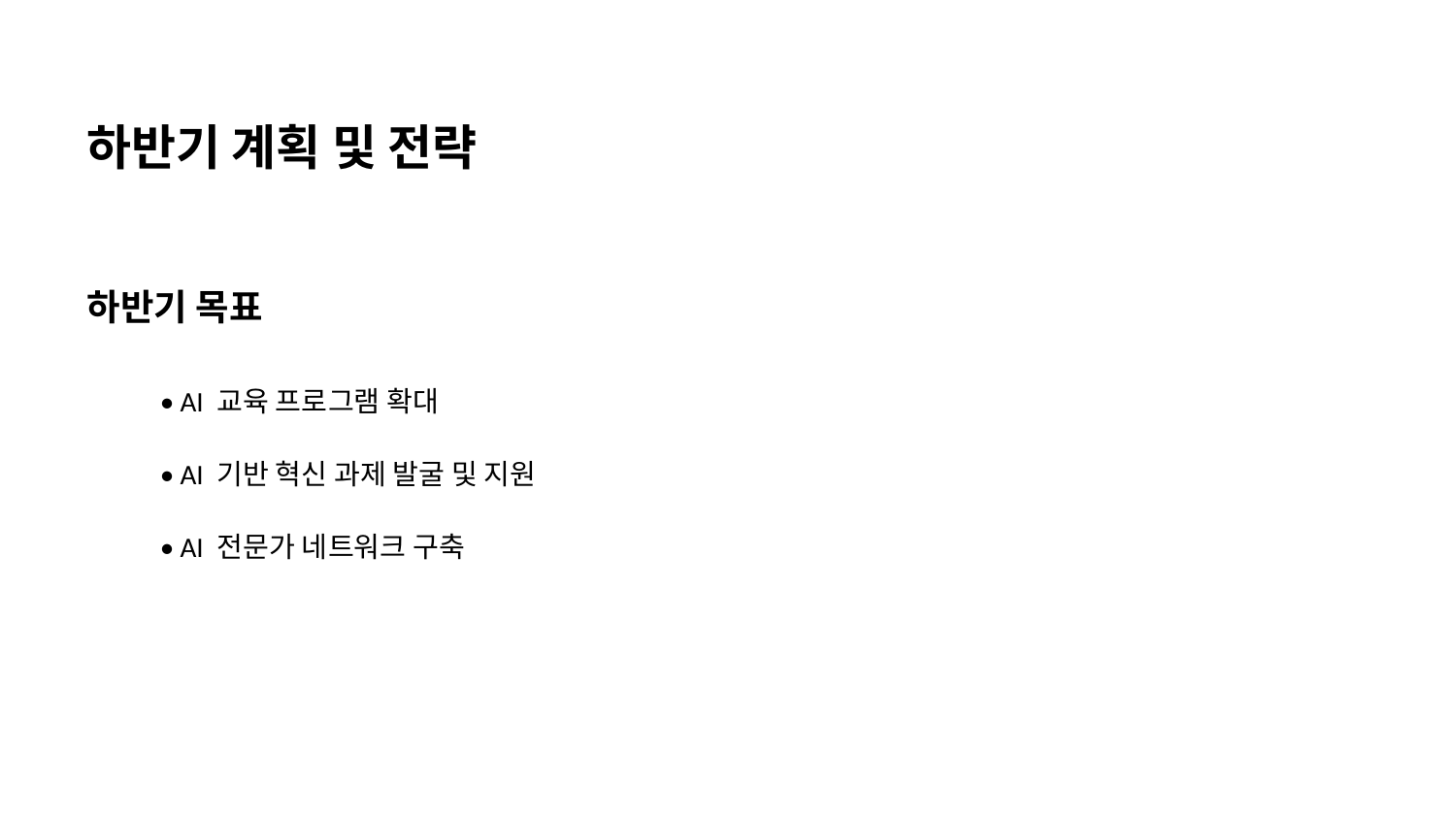

하반기 계획 및 전략
하반기 목표
• AI 교육 프로그램 확대
• AI 기반 혁신 과제 발굴 및 지원
• AI 전문가 네트워크 구축